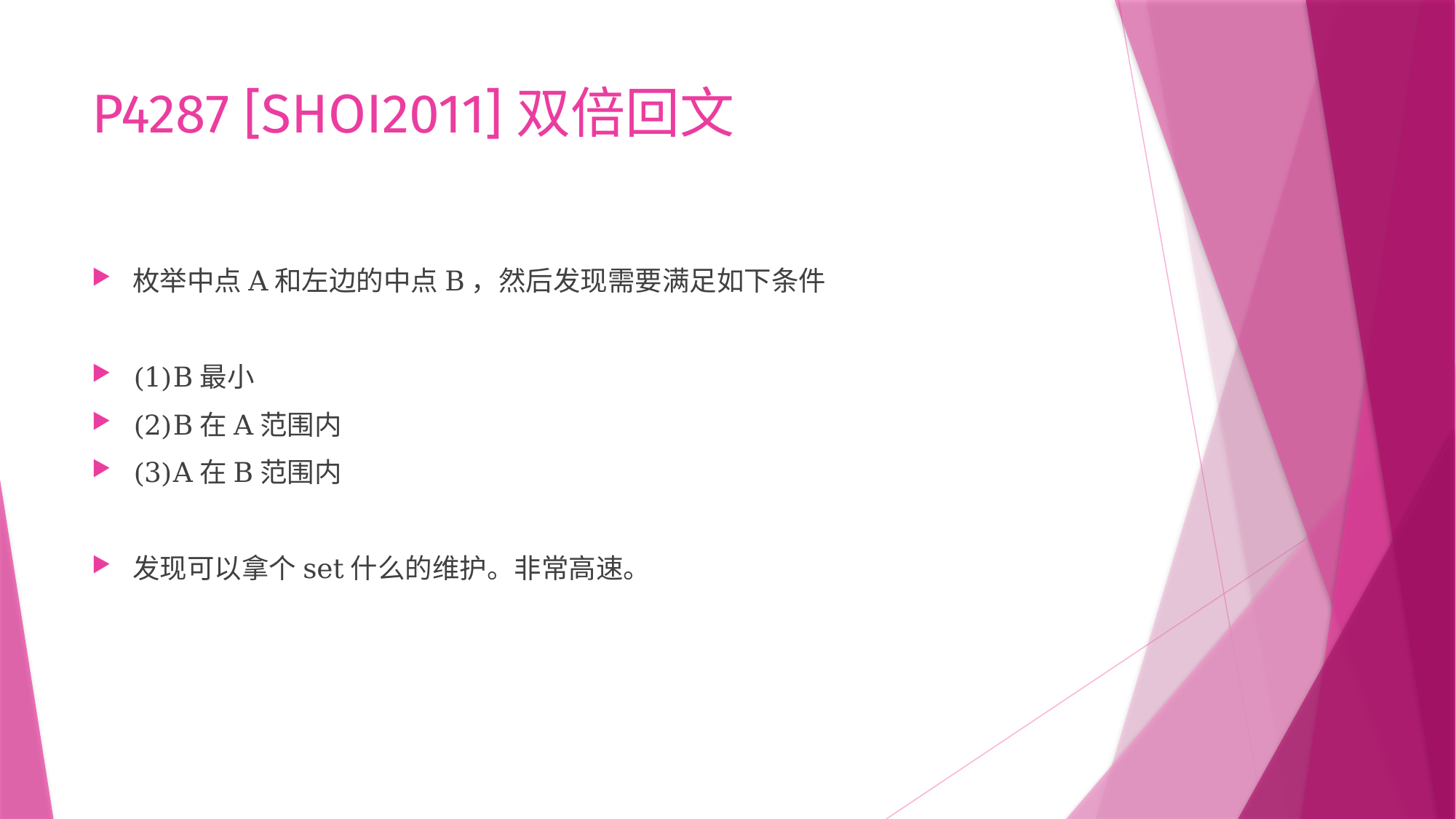

# P4287 [SHOI2011]双倍回文
枚举中点A和左边的中点B，然后发现需要满足如下条件

(1)B最小
(2)B在A范围内
(3)A在B范围内

发现可以拿个set什么的维护。非常高速。